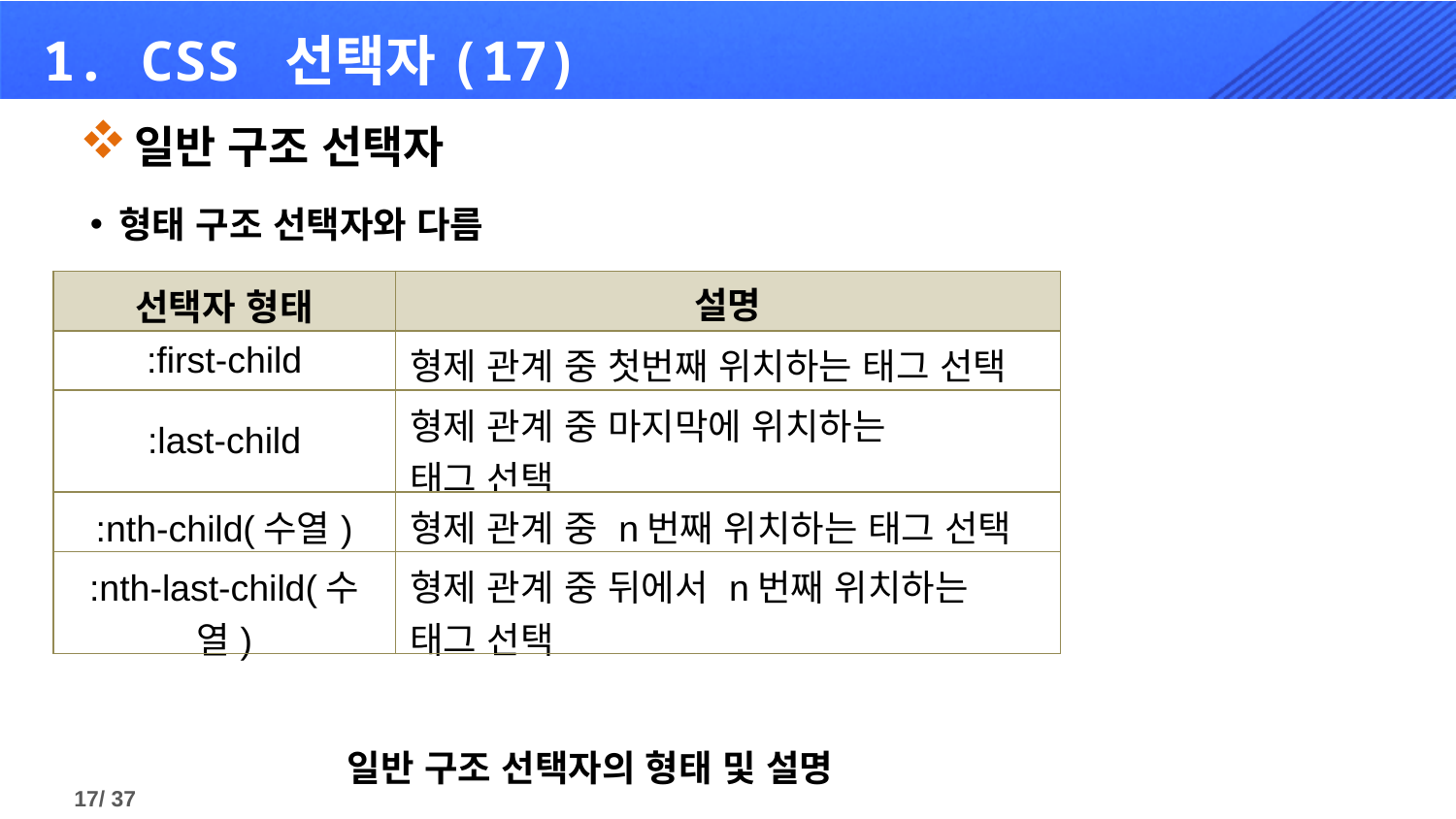

# 1. CSS 선택자(17)
일반 구조 선택자
형태 구조 선택자와 다름
| 선택자 형태 | 설명 |
| --- | --- |
| :first-child | 형제 관계 중 첫번째 위치하는 태그 선택 |
| :last-child | 형제 관계 중 마지막에 위치하는 태그 선택 |
| :nth-child(수열) | 형제 관계 중 n번째 위치하는 태그 선택 |
| :nth-last-child(수열) | 형제 관계 중 뒤에서 n번째 위치하는 태그 선택 |
일반 구조 선택자의 형태 및 설명